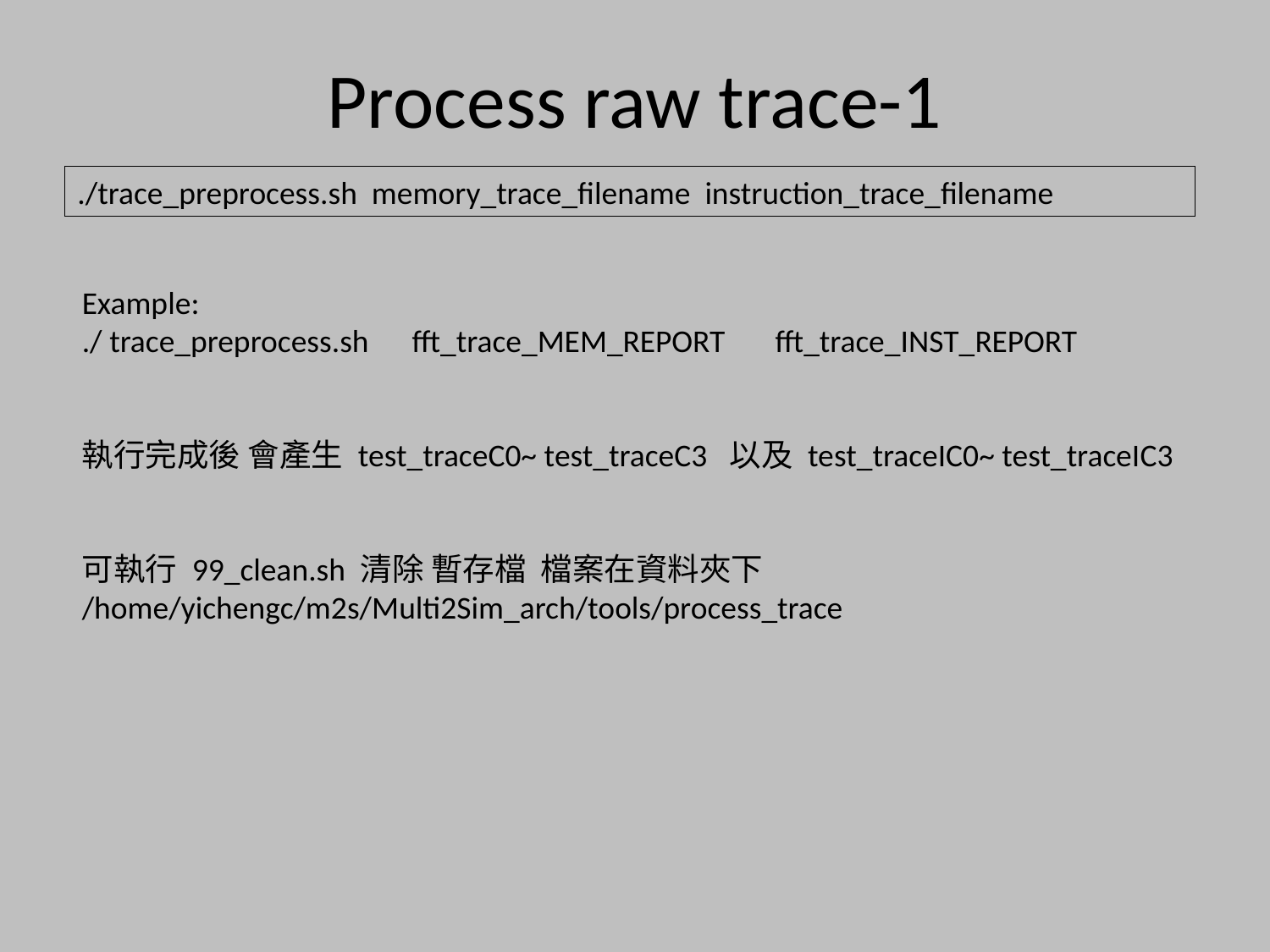

# Process raw trace-1
./trace_preprocess.sh  memory_trace_filename  instruction_trace_filename
Example:
./ trace_preprocess.sh      fft_trace_MEM_REPORT       fft_trace_INST_REPORT

執行完成後 會產生 test_traceC0~ test_traceC3  以及 test_traceIC0~ test_traceIC3

可執行 99_clean.sh 清除 暫存檔  檔案在資料夾下
/home/yichengc/m2s/Multi2Sim_arch/tools/process_trace